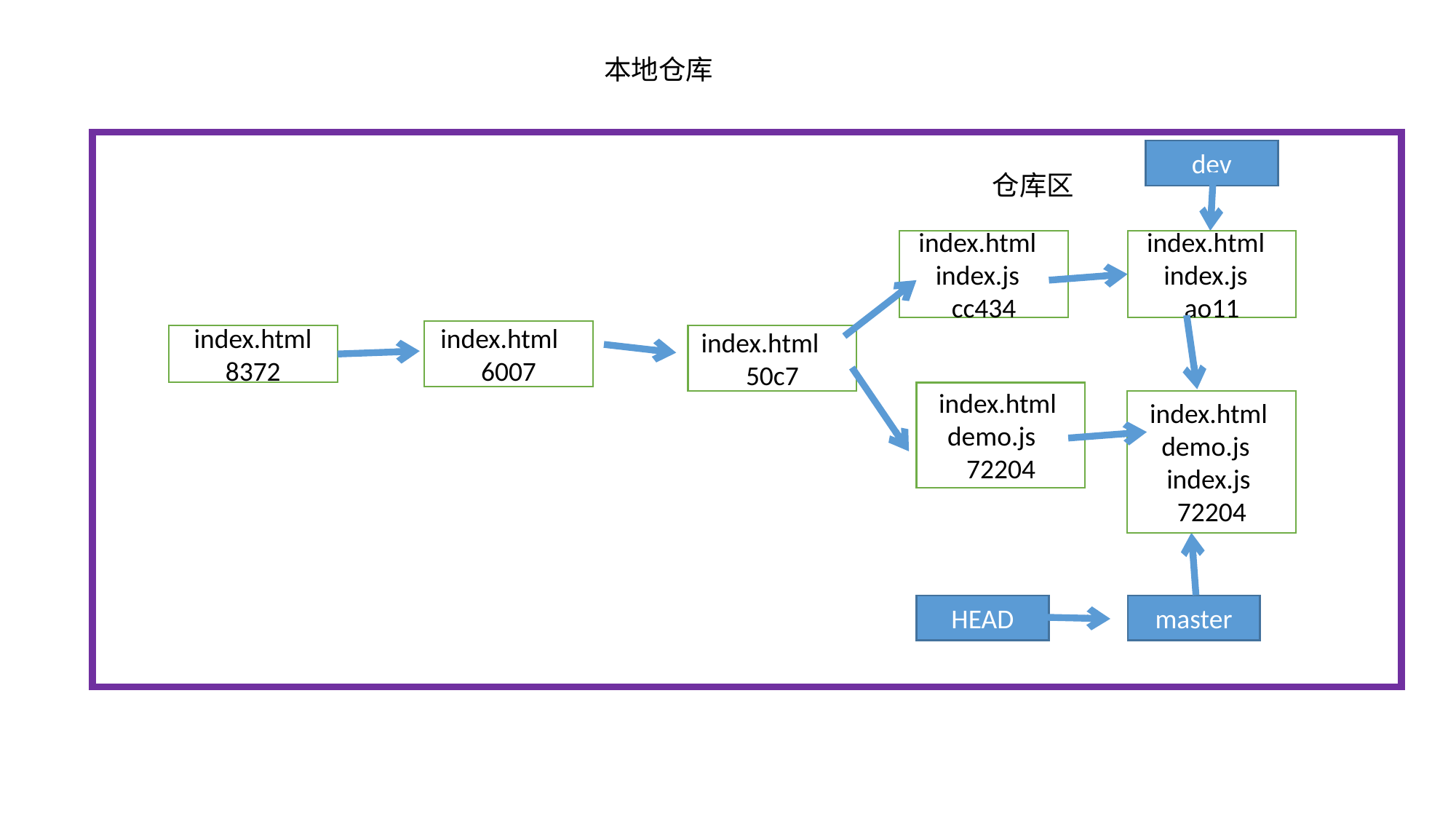

本地仓库

dev
仓库区
index.html
index.js
cc434
index.html
index.js
ao11
index.html    6007
index.html
8372
index.html
50c7
index.html
demo.js
72204
index.html
demo.js
index.js
72204
master
HEAD